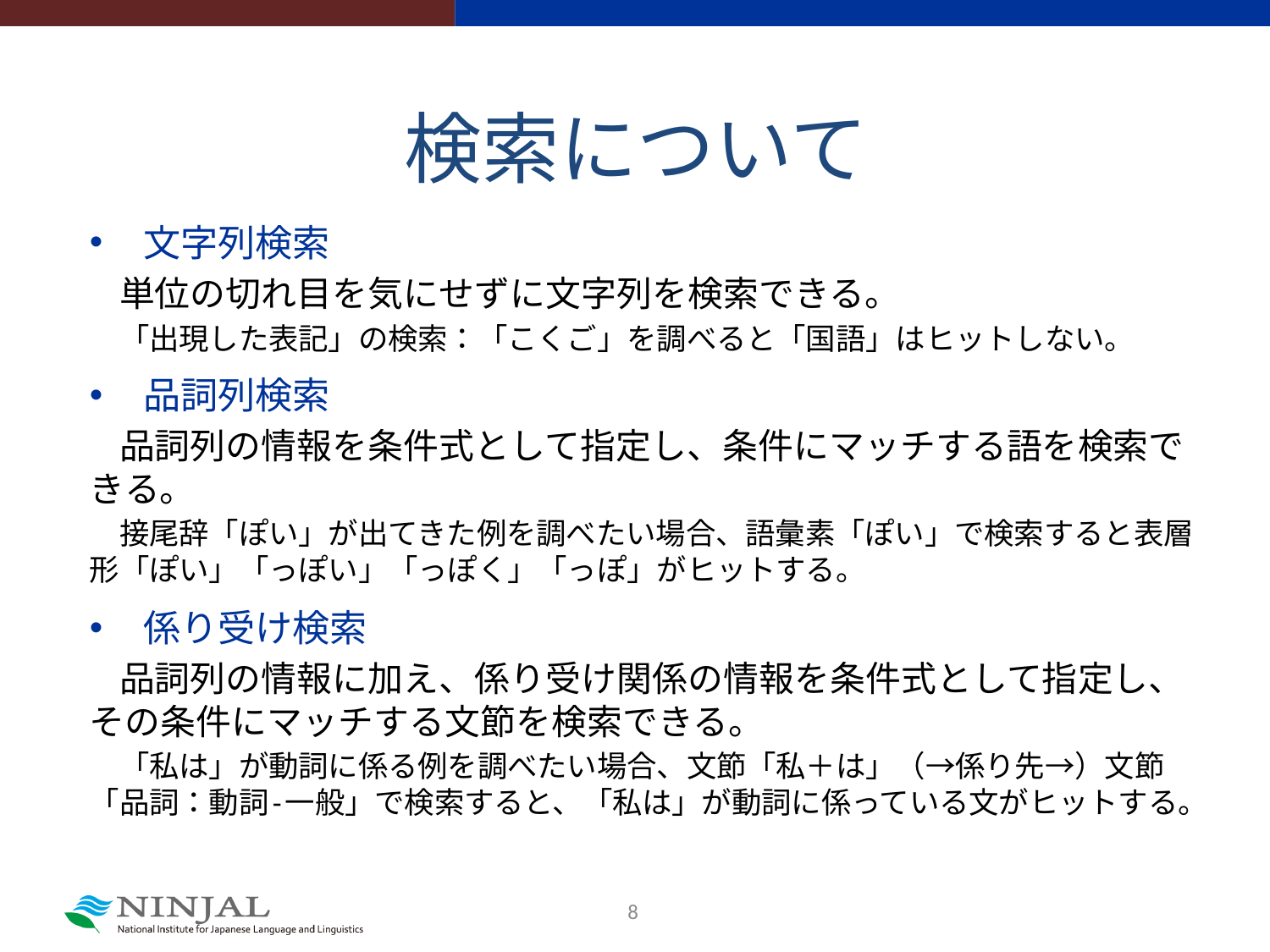

# 検索について
文字列検索
　単位の切れ目を気にせずに文字列を検索できる。
　「出現した表記」の検索：「こくご」を調べると「国語」はヒットしない。

品詞列検索
　品詞列の情報を条件式として指定し、条件にマッチする語を検索できる。
　接尾辞「ぽい」が出てきた例を調べたい場合、語彙素「ぽい」で検索すると表層形「ぽい」「っぽい」「っぽく」「っぽ」がヒットする。

係り受け検索
　品詞列の情報に加え、係り受け関係の情報を条件式として指定し、その条件にマッチする文節を検索できる。
　「私は」が動詞に係る例を調べたい場合、文節「私＋は」（→係り先→）文節「品詞：動詞-一般」で検索すると、「私は」が動詞に係っている文がヒットする。

8